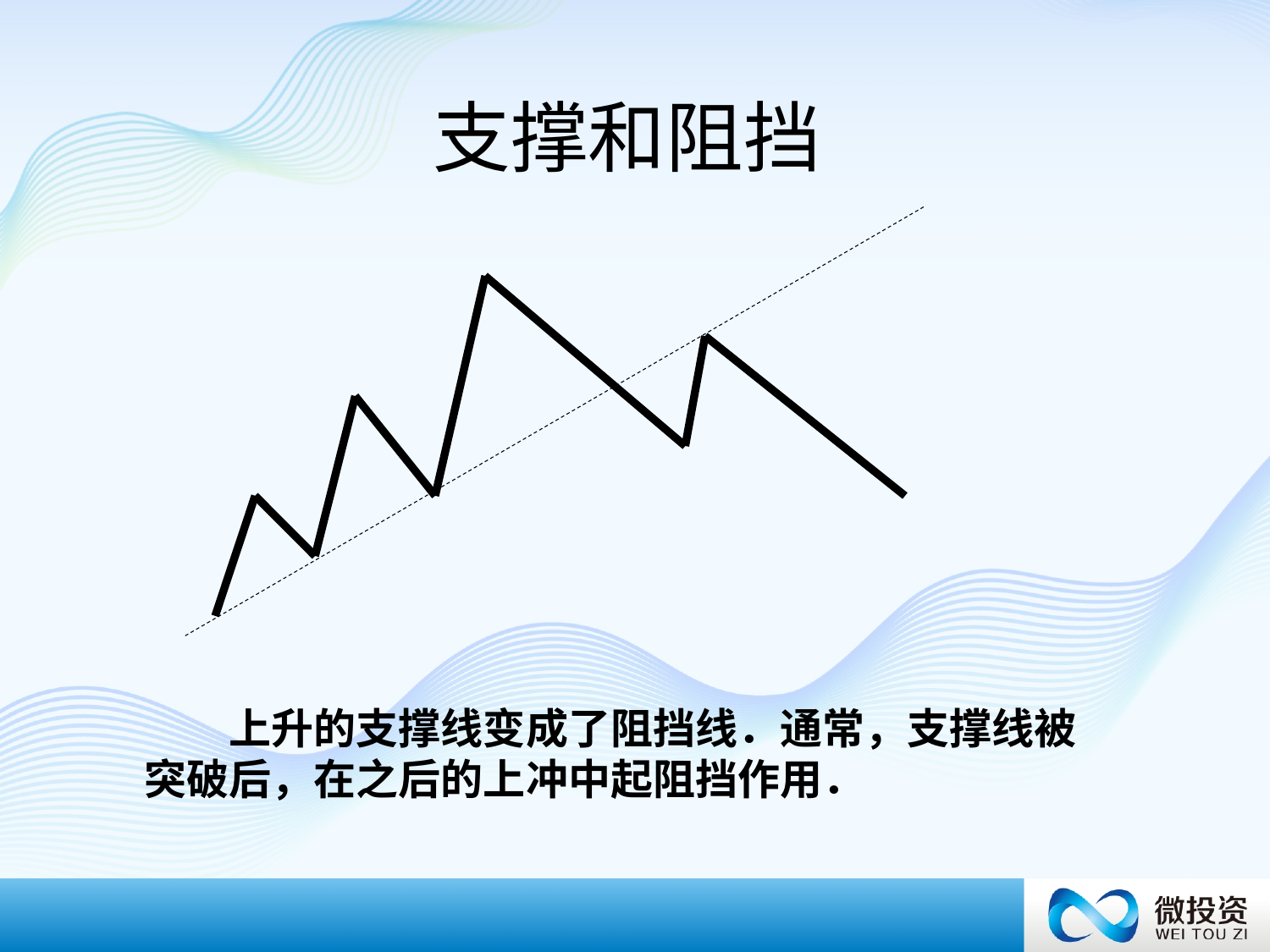

# 支撑和阻挡

　　上升的支撑线变成了阻挡线．通常，支撑线被
突破后，在之后的上冲中起阻挡作用．